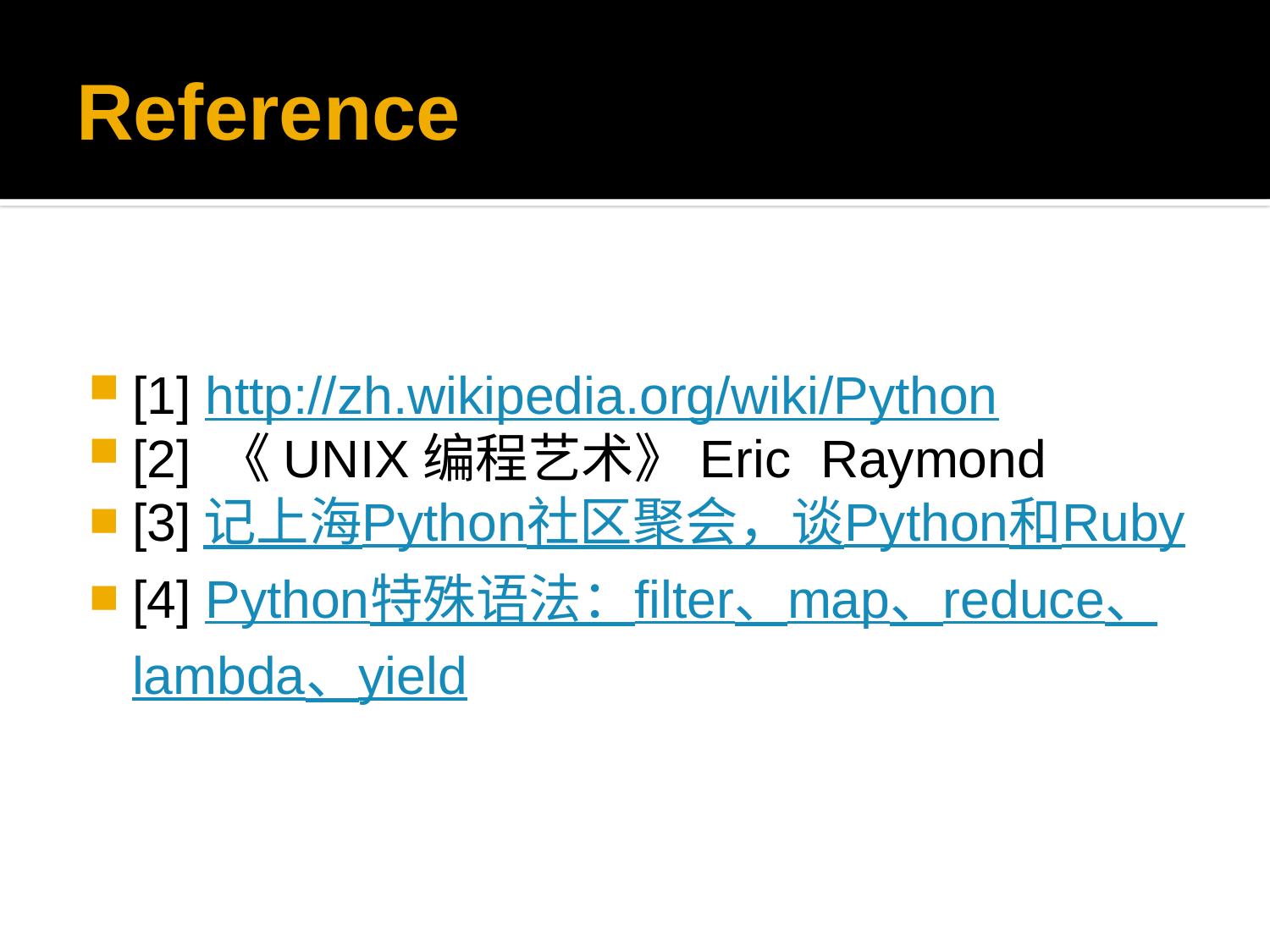

# Reference
[1] http://zh.wikipedia.org/wiki/Python
[2] 《UNIX编程艺术》Eric  Raymond
[3]记上海Python社区聚会，谈Python和Ruby
[4] Python特殊语法：filter、map、reduce、lambda、yield